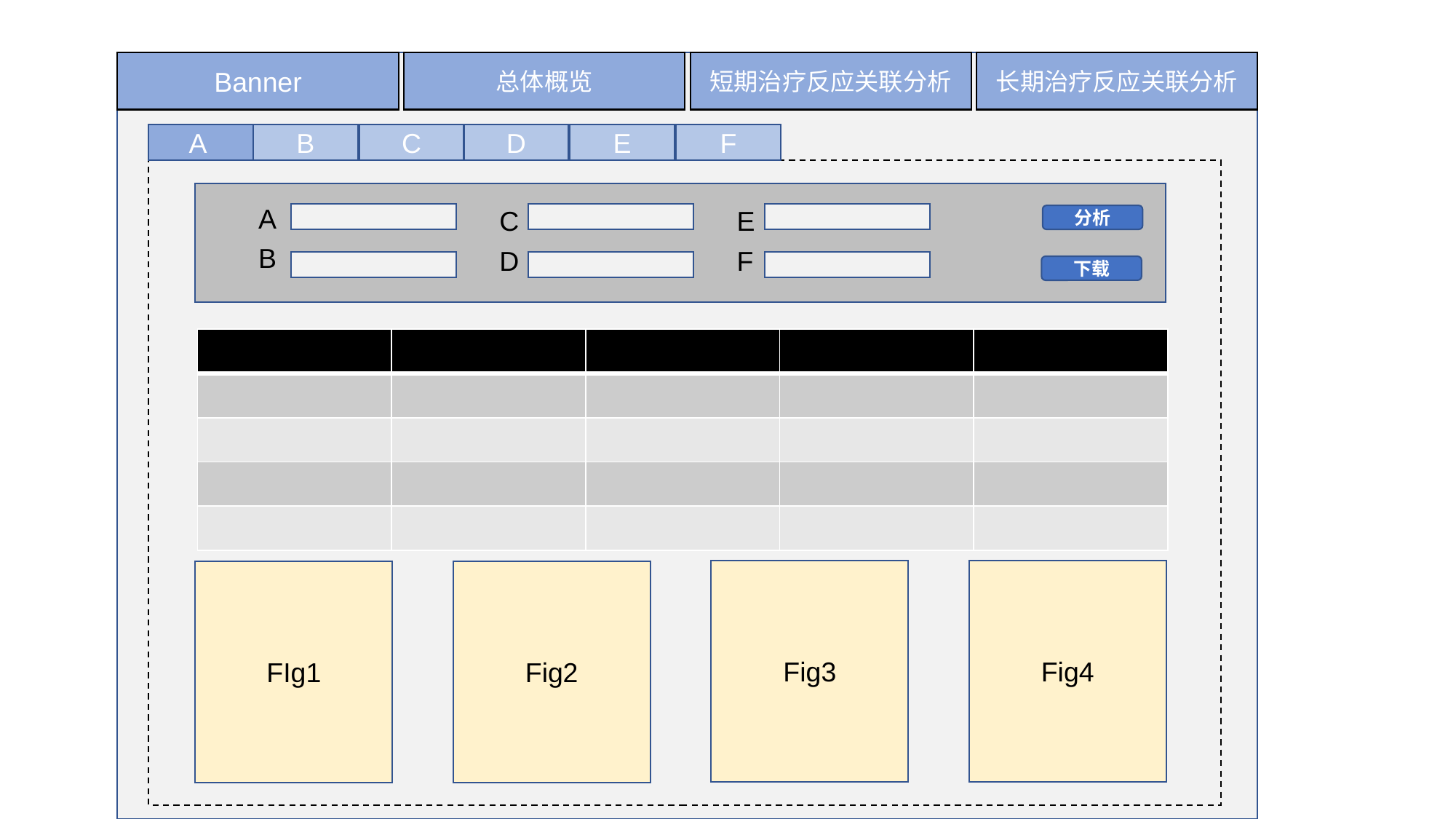

长期治疗反应关联分析
短期治疗反应关联分析
总体概览
Banner
A
B
C
D
E
F

A
C
E

分析
B
D
F

下载
|  |  |  |  |  |
| --- | --- | --- | --- | --- |
|  |  |  |  |  |
|  |  |  |  |  |
|  |  |  |  |  |
|  |  |  |  |  |
Fig3
Fig4
FIg1
Fig2